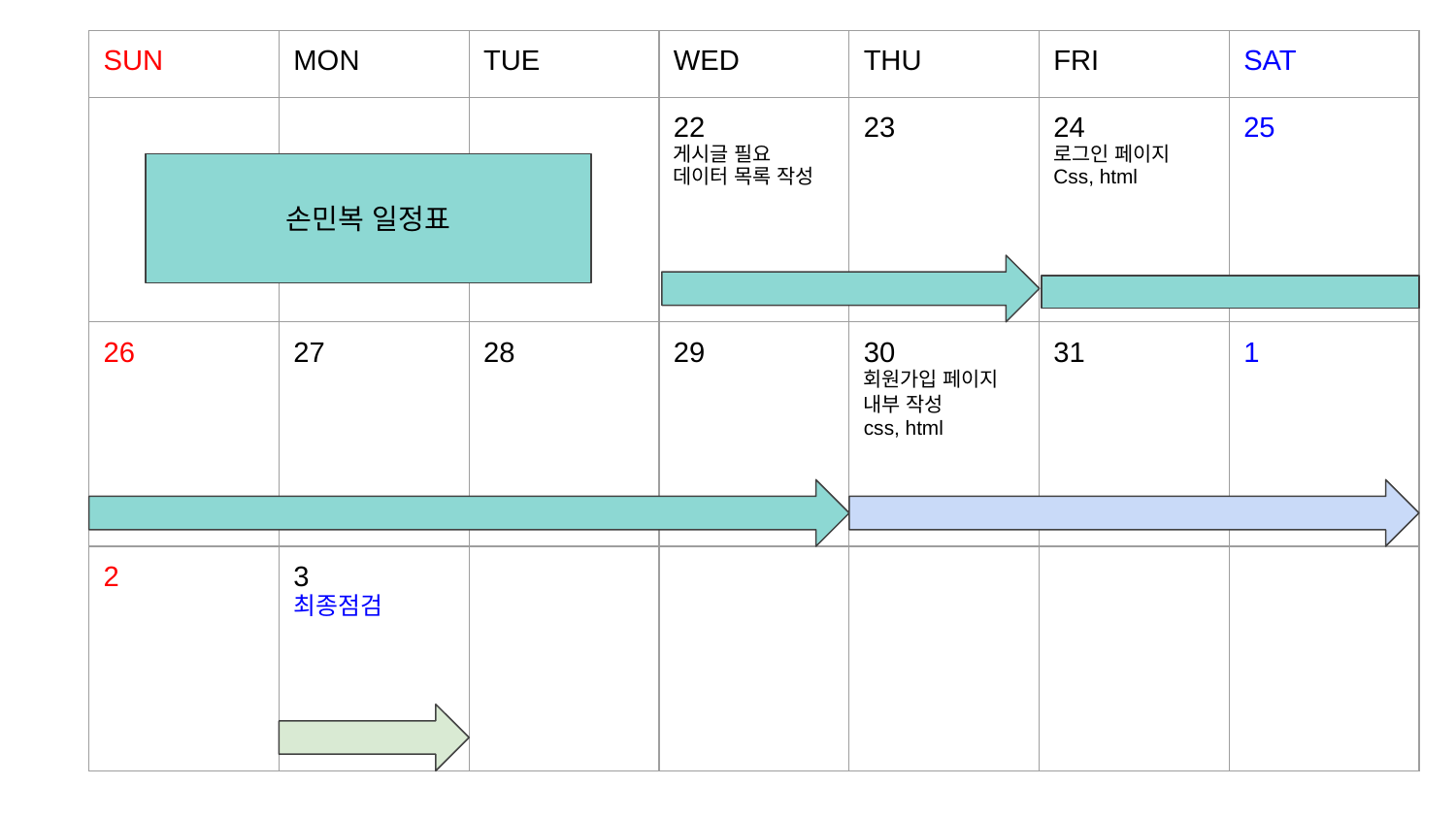

| SUN | MON | TUE | WED | THU | FRI | SAT |
| --- | --- | --- | --- | --- | --- | --- |
|  |  |  | 22 게시글 필요 데이터 목록 작성 | 23 | 24 로그인 페이지 Css, html | 25 |
| 26 | 27 | 28 | 29 | 30 회원가입 페이지 내부 작성 css, html | 31 | 1 |
| 2 | 3 최종점검 |  |  |  |  |  |
손민복 일정표